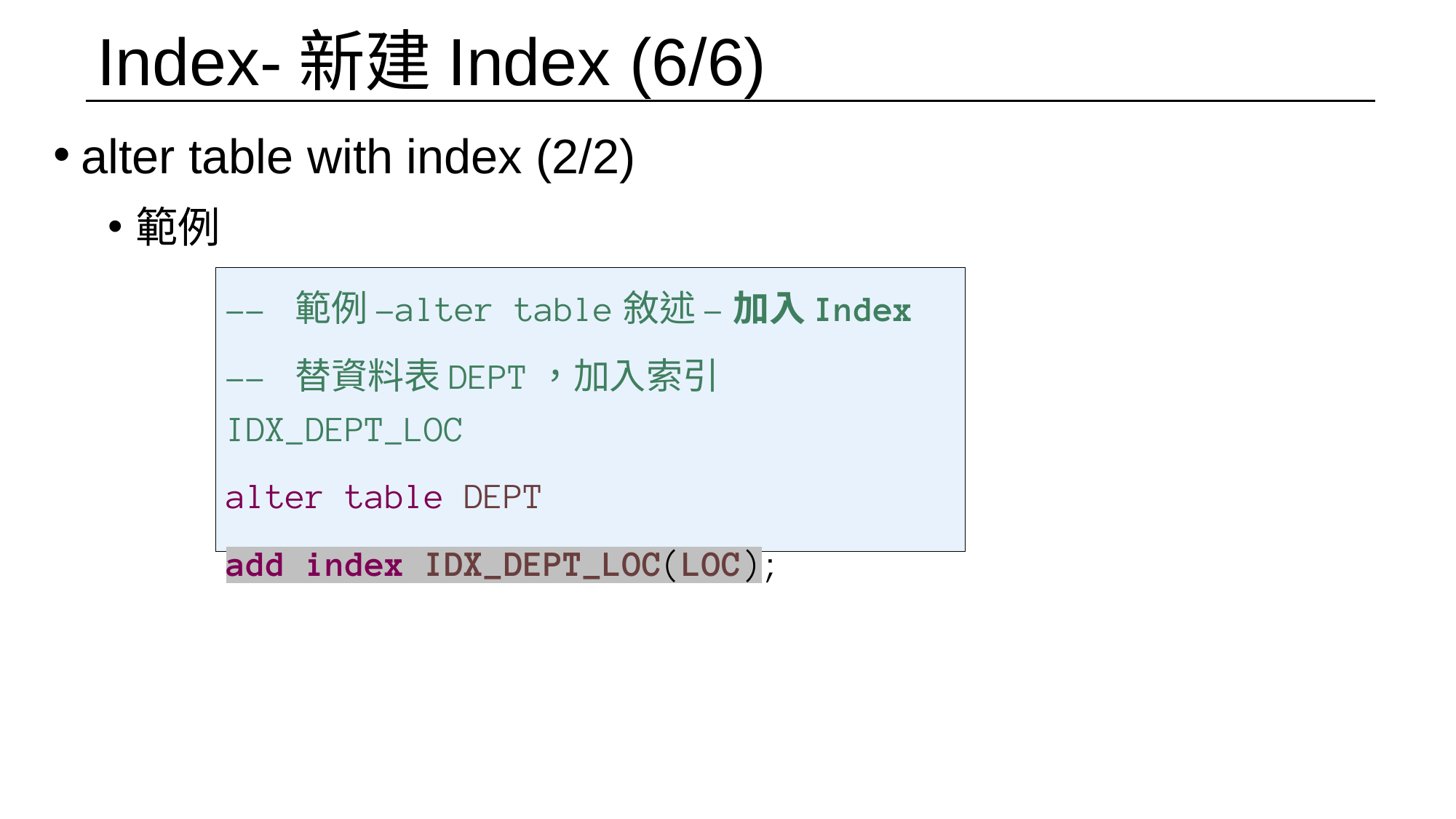

# Index-新建Index (6/6)
alter table with index (2/2)
範例
-- 範例-alter table敘述-加入Index
-- 替資料表DEPT，加入索引IDX_DEPT_LOC
alter table DEPT
add index IDX_DEPT_LOC(LOC);